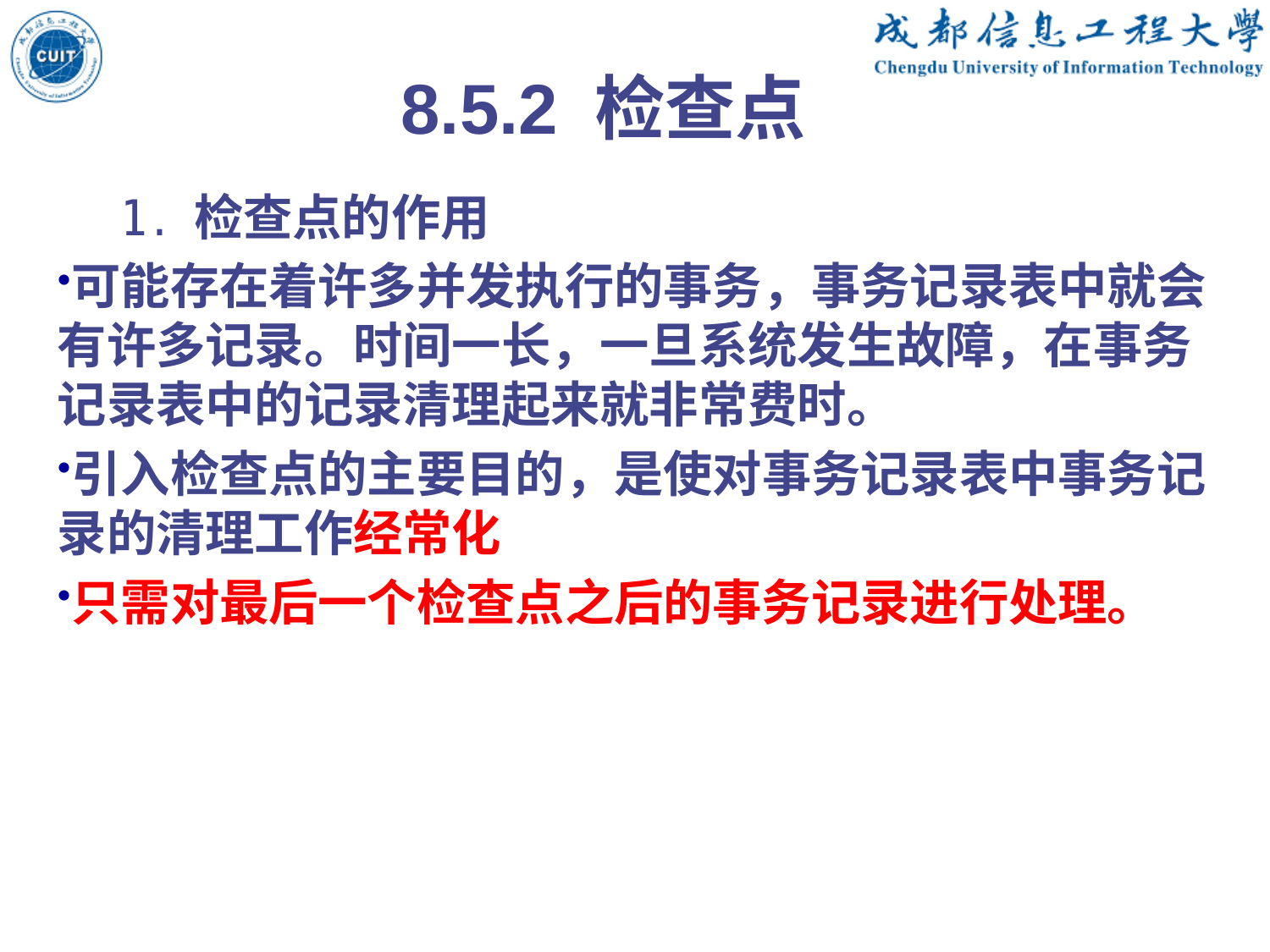

8.5.2 检查点
1. 检查点的作用
可能存在着许多并发执行的事务，事务记录表中就会有许多记录。时间一长，一旦系统发生故障，在事务记录表中的记录清理起来就非常费时。
引入检查点的主要目的，是使对事务记录表中事务记录的清理工作经常化
只需对最后一个检查点之后的事务记录进行处理。